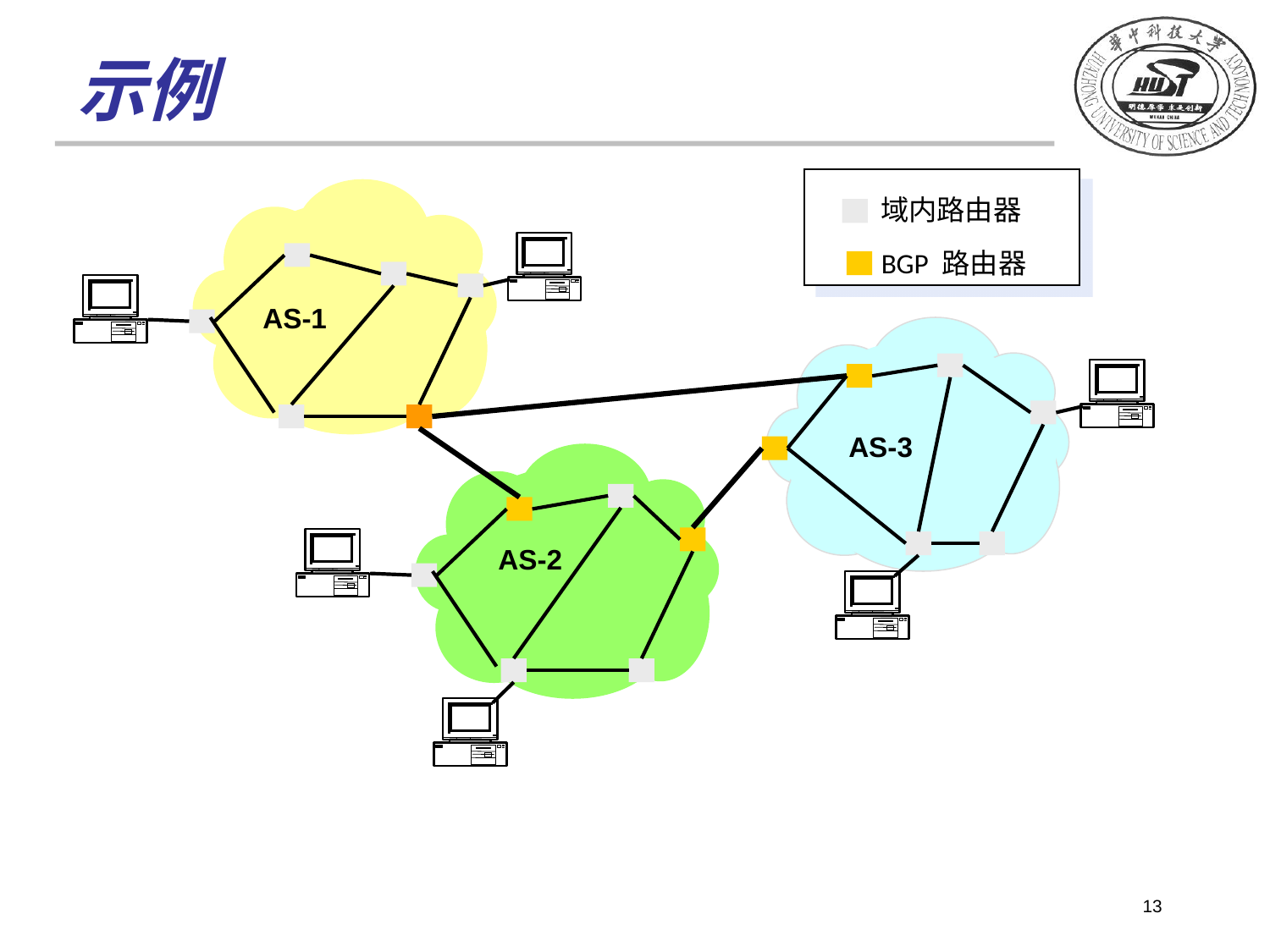

# 示例

域内路由器

BGP 路由器

AS-1

AS-3

AS-2

13